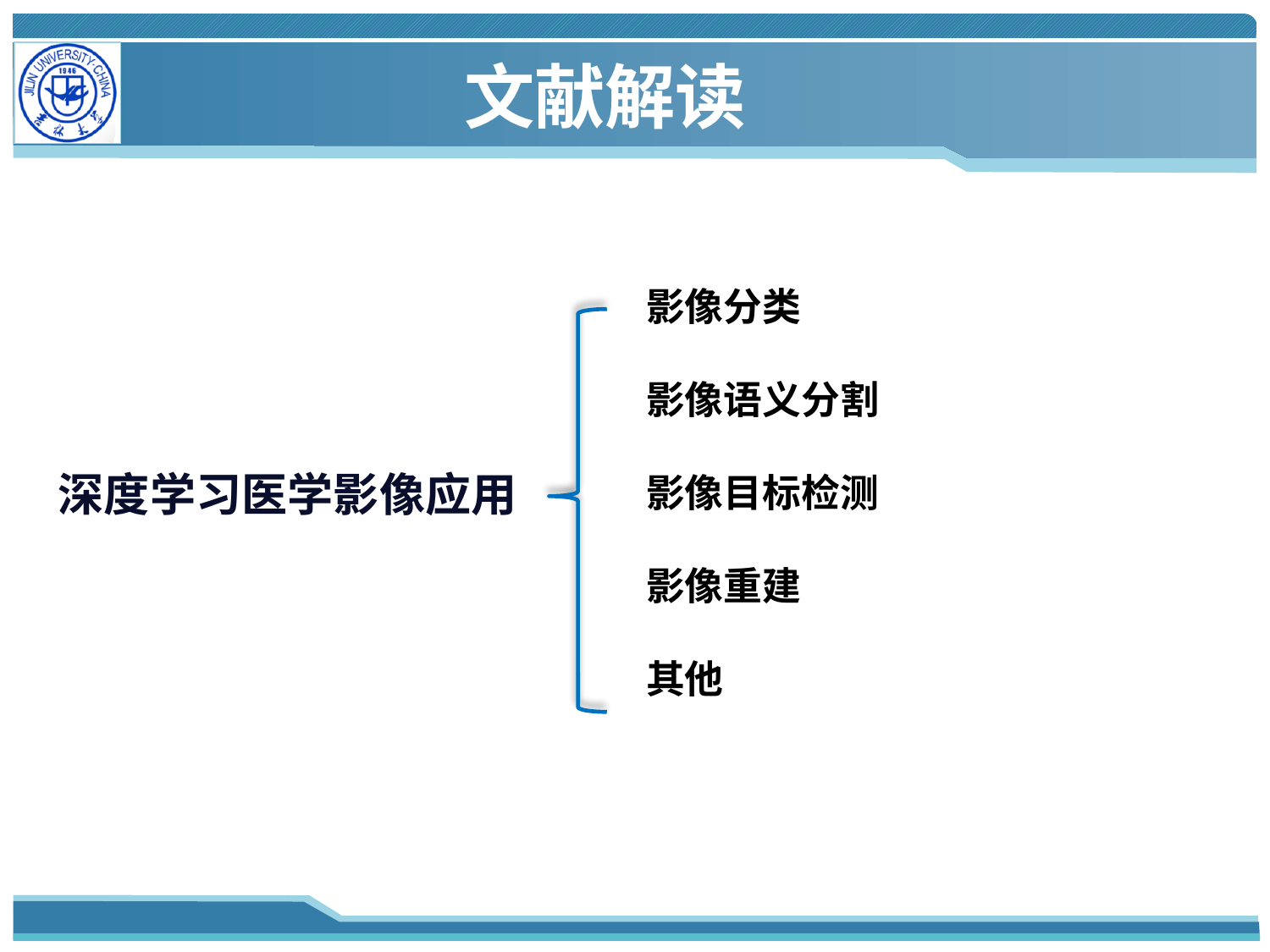

文献解读
影像分类

影像语义分割

影像目标检测

影像重建

其他

  深度学习医学影像应用